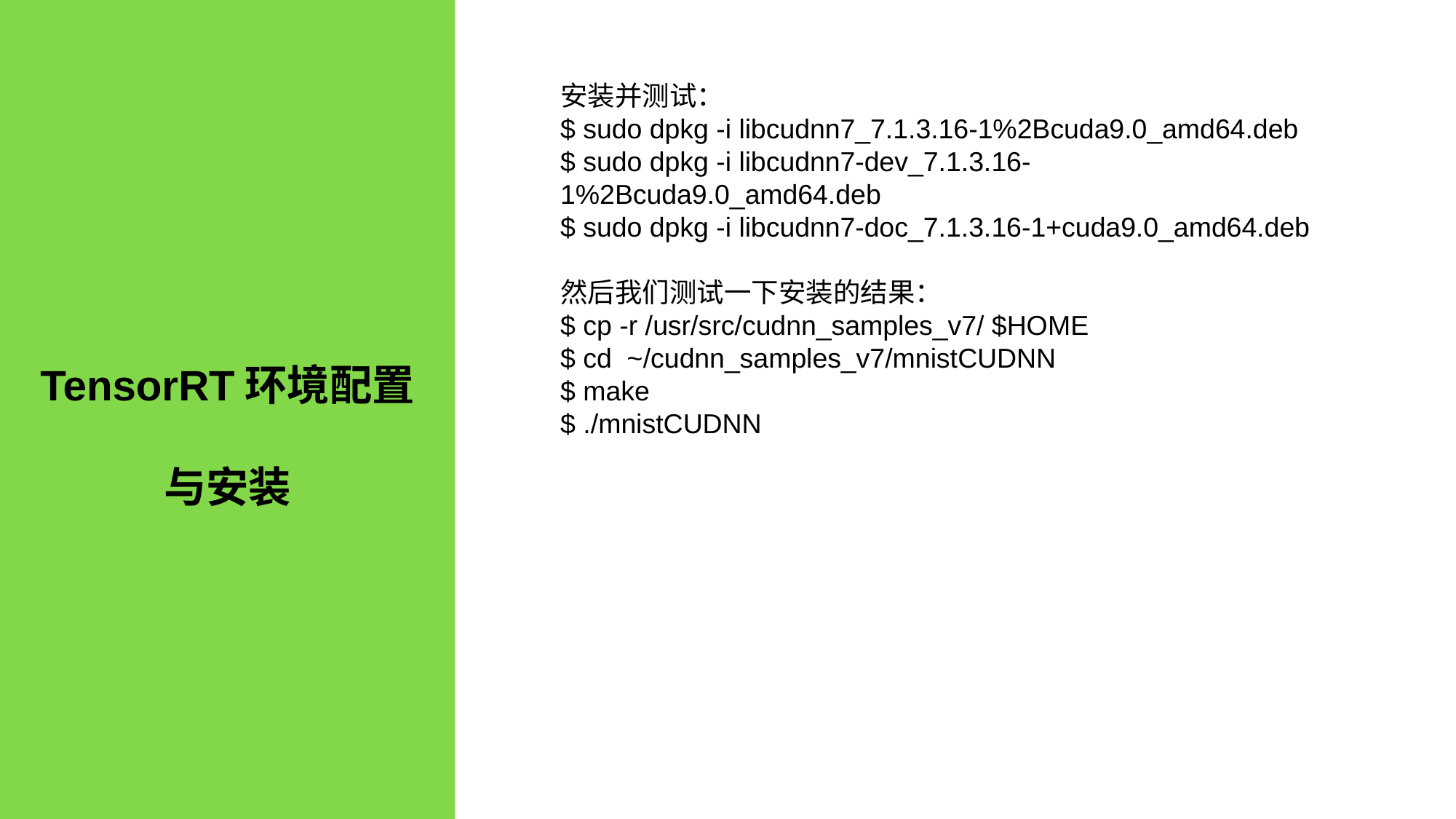

安装并测试：
$ sudo dpkg -i libcudnn7_7.1.3.16-1%2Bcuda9.0_amd64.deb
$ sudo dpkg -i libcudnn7-dev_7.1.3.16-1%2Bcuda9.0_amd64.deb
$ sudo dpkg -i libcudnn7-doc_7.1.3.16-1+cuda9.0_amd64.deb

然后我们测试一下安装的结果：
$ cp -r /usr/src/cudnn_samples_v7/ $HOME
$ cd  ~/cudnn_samples_v7/mnistCUDNN
$ make
$ ./mnistCUDNN

TensorRT环境配置与安装